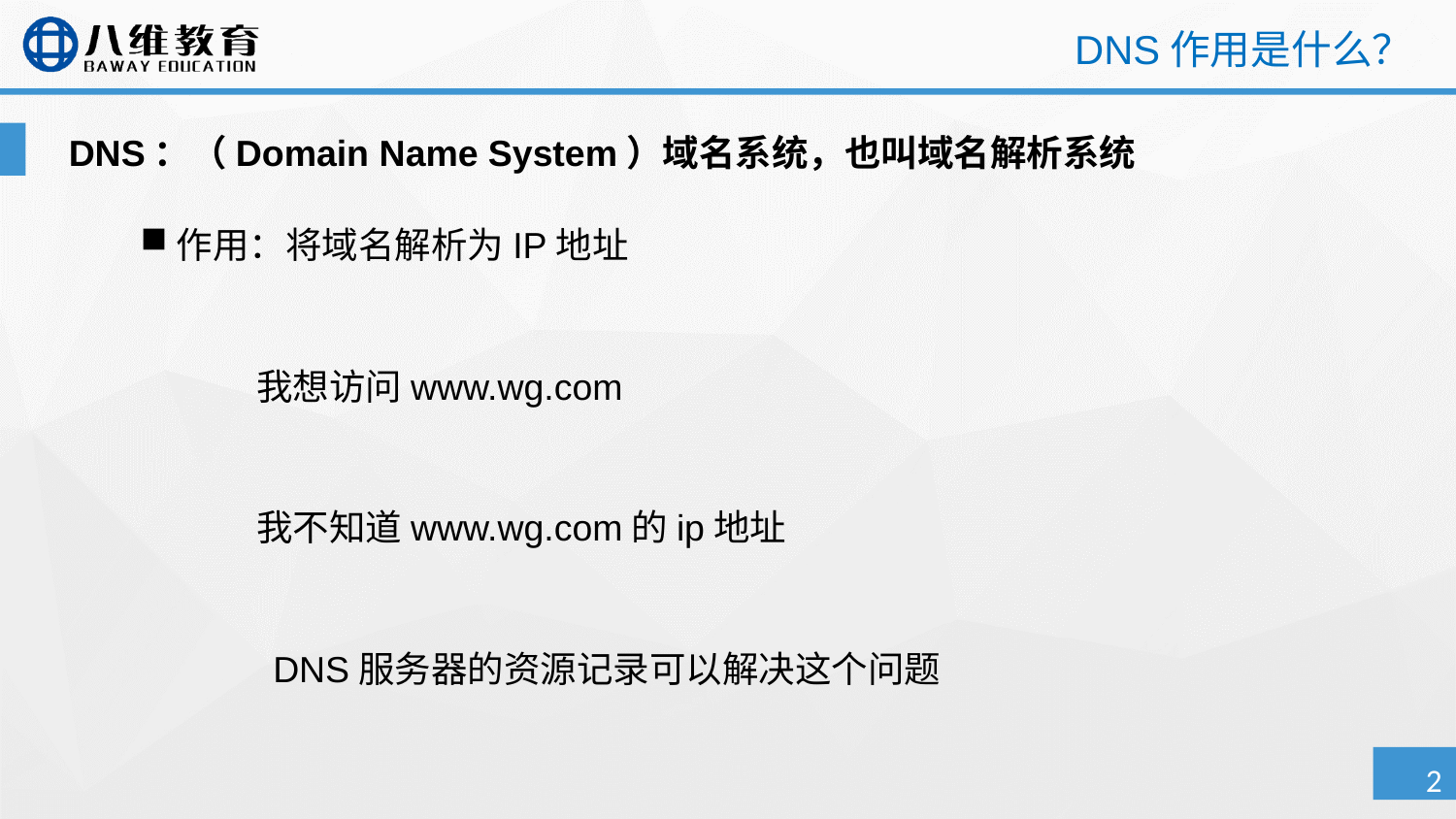

# DNS作用是什么？
DNS：（Domain Name System）域名系统，也叫域名解析系统

作用：将域名解析为IP地址

             我想访问www.wg.com

             我不知道www.wg.com的ip地址

             DNS服务器的资源记录可以解决这个问题